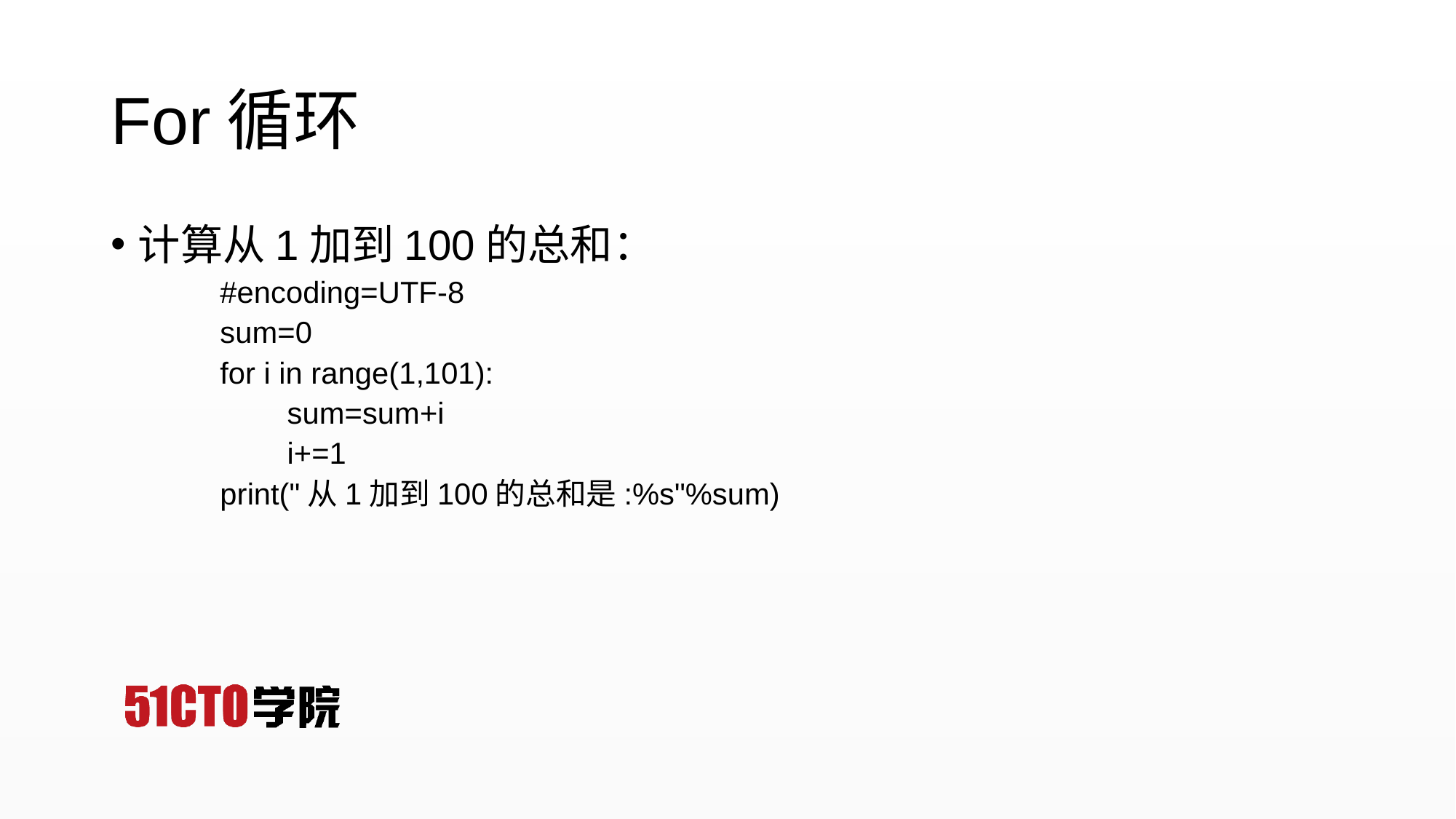

# For循环
计算从1加到100的总和：
#encoding=UTF-8
sum=0
for i in range(1,101):
        sum=sum+i
        i+=1
print("从1加到100的总和是:%s"%sum)